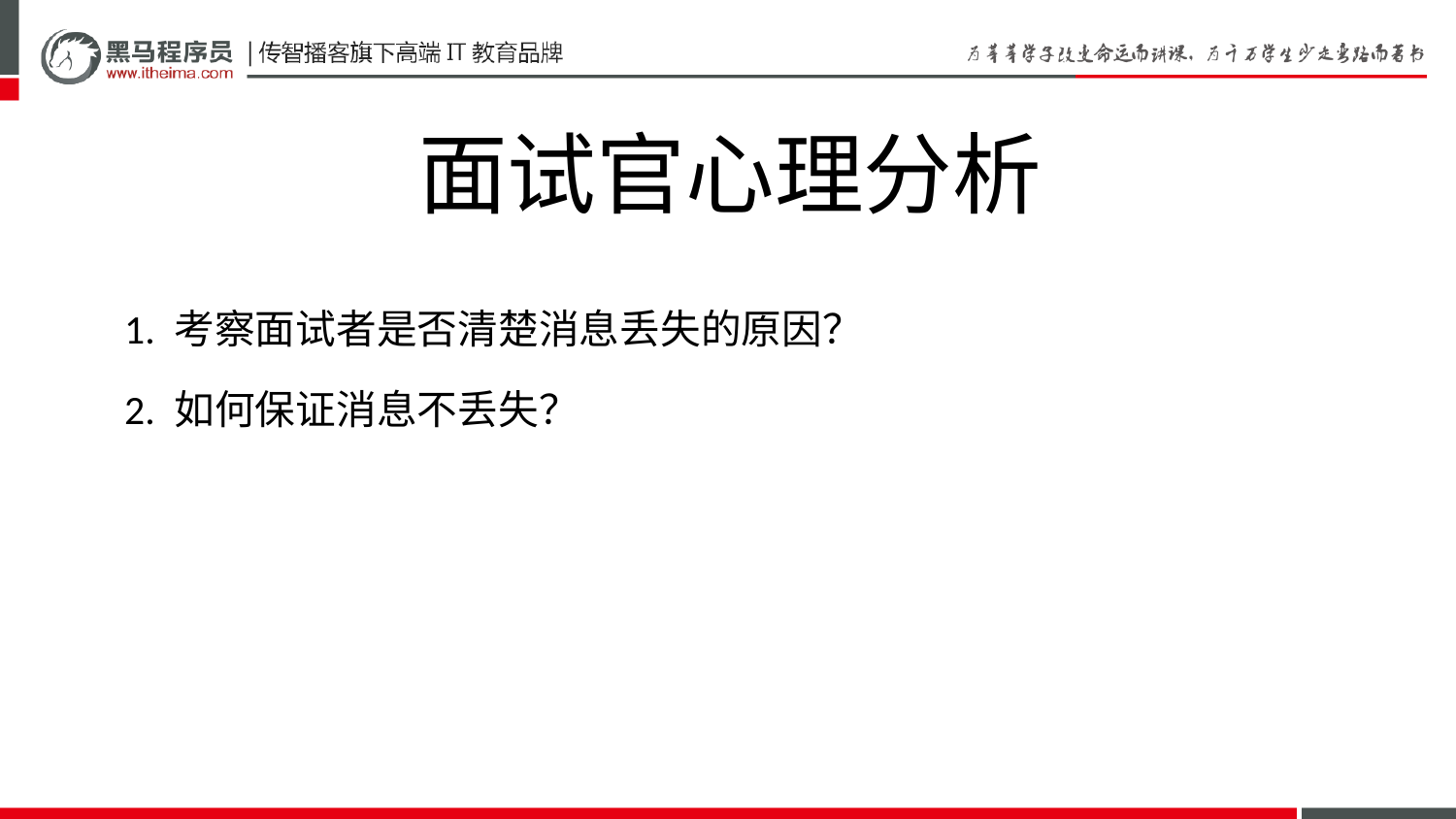

# 面试官心理分析
1. 考察面试者是否清楚消息丢失的原因？
2. 如何保证消息不丢失？